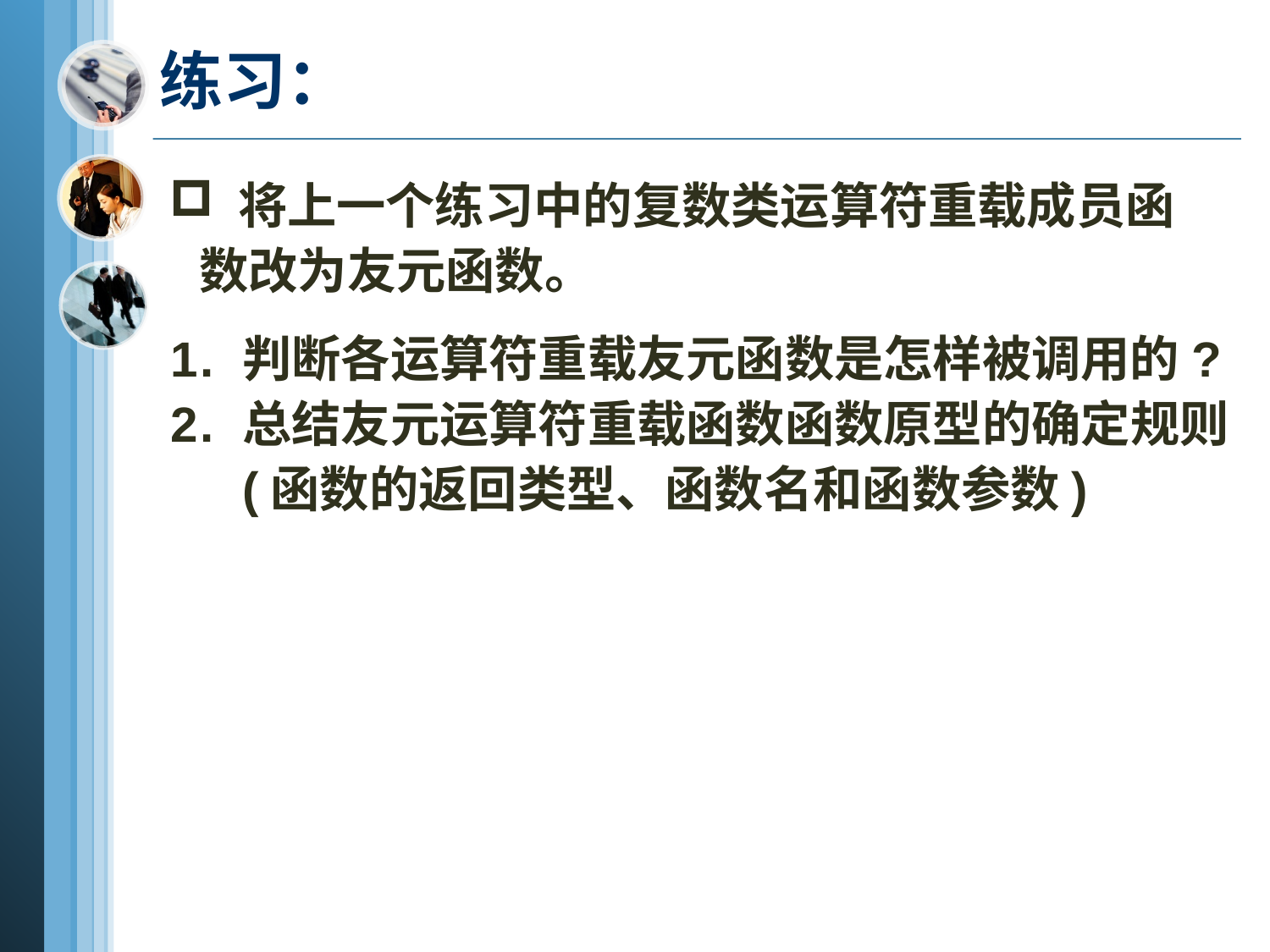

# 练习：
 将上一个练习中的复数类运算符重载成员函数改为友元函数。
判断各运算符重载友元函数是怎样被调用的?
总结友元运算符重载函数函数原型的确定规则(函数的返回类型、函数名和函数参数)